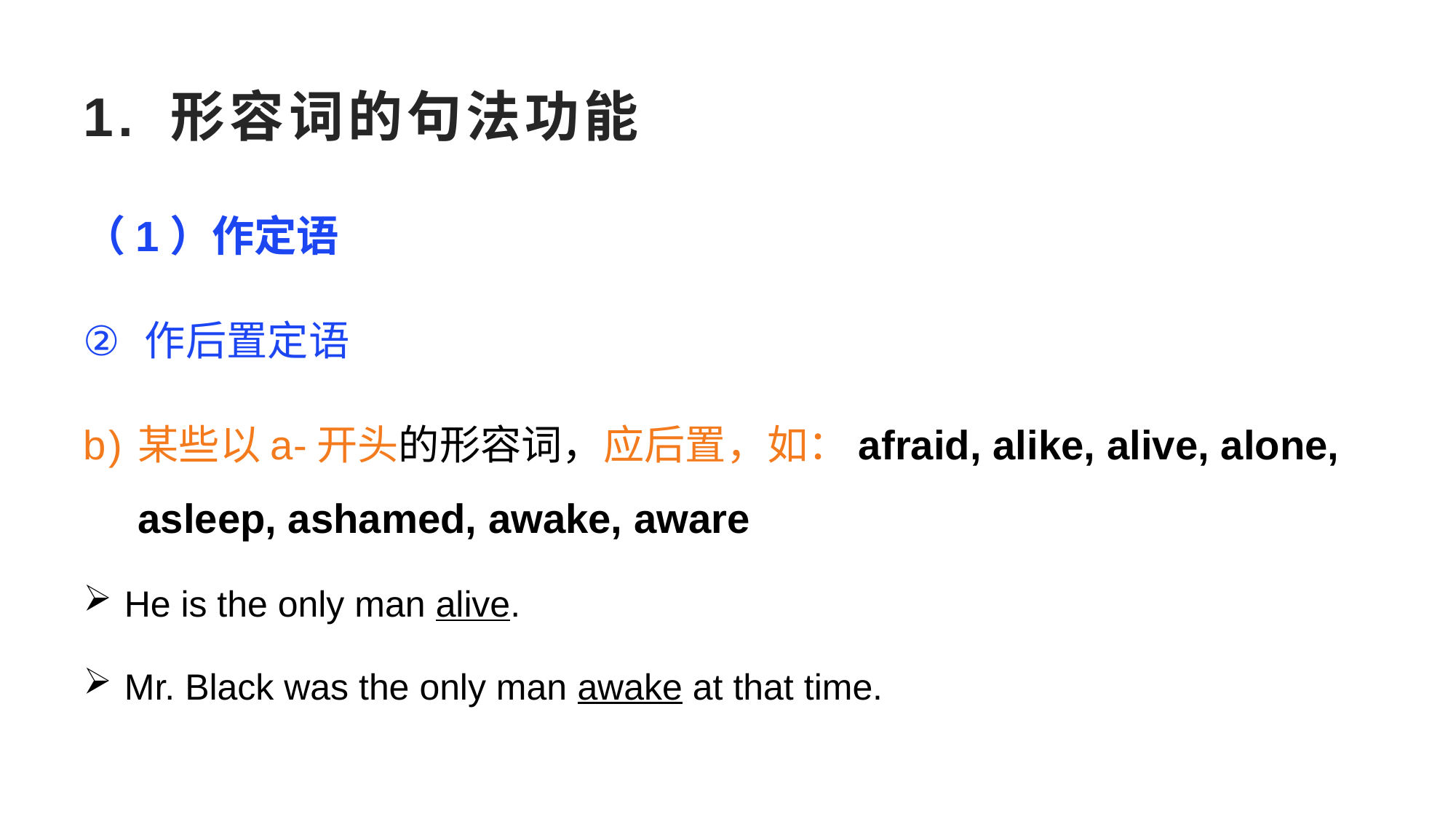

1. 形容词的句法功能
（1）作定语
作后置定语
某些以a-开头的形容词，应后置，如：afraid, alike, alive, alone, asleep, ashamed, awake, aware
He is the only man alive.
Mr. Black was the only man awake at that time.